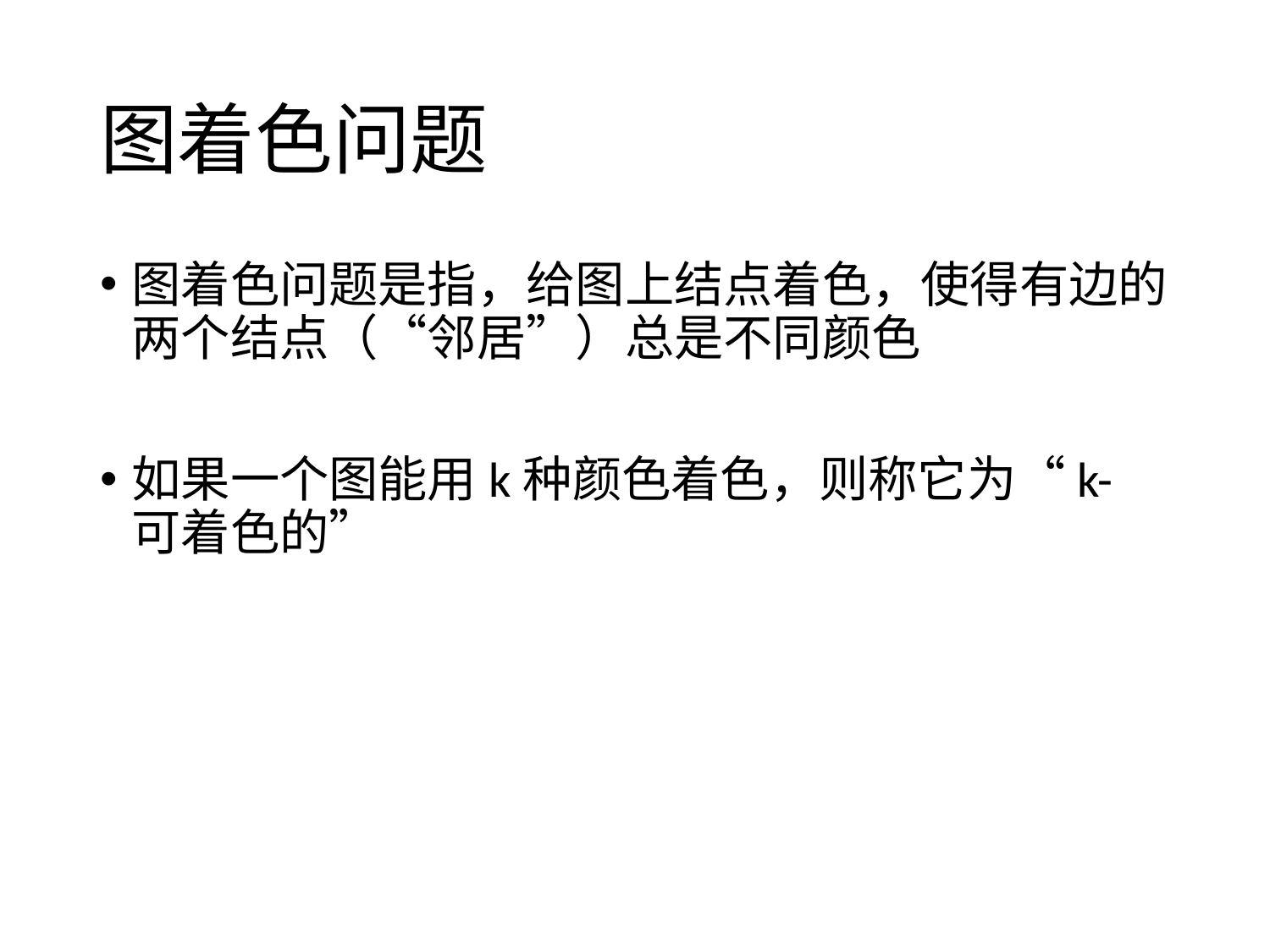

# 图着色问题
图着色问题是指，给图上结点着色，使得有边的两个结点（“邻居”）总是不同颜色

如果一个图能用k种颜色着色，则称它为“k-可着色的”